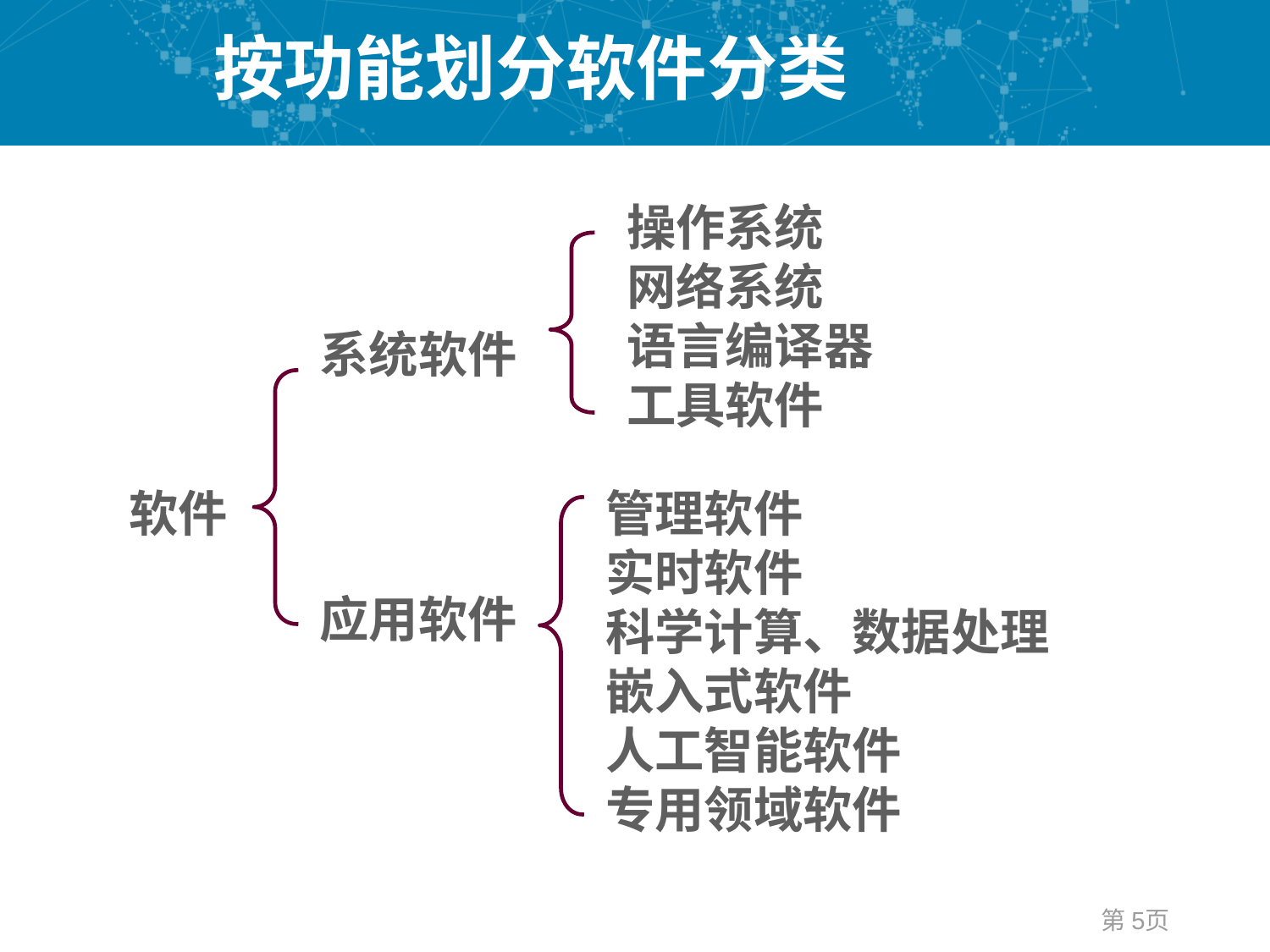

# 按功能划分软件分类

操作系统
网络系统
语言编译器
工具软件

系统软件

软件
管理软件
实时软件
科学计算、数据处理
嵌入式软件
人工智能软件
专用领域软件

应用软件
第5页